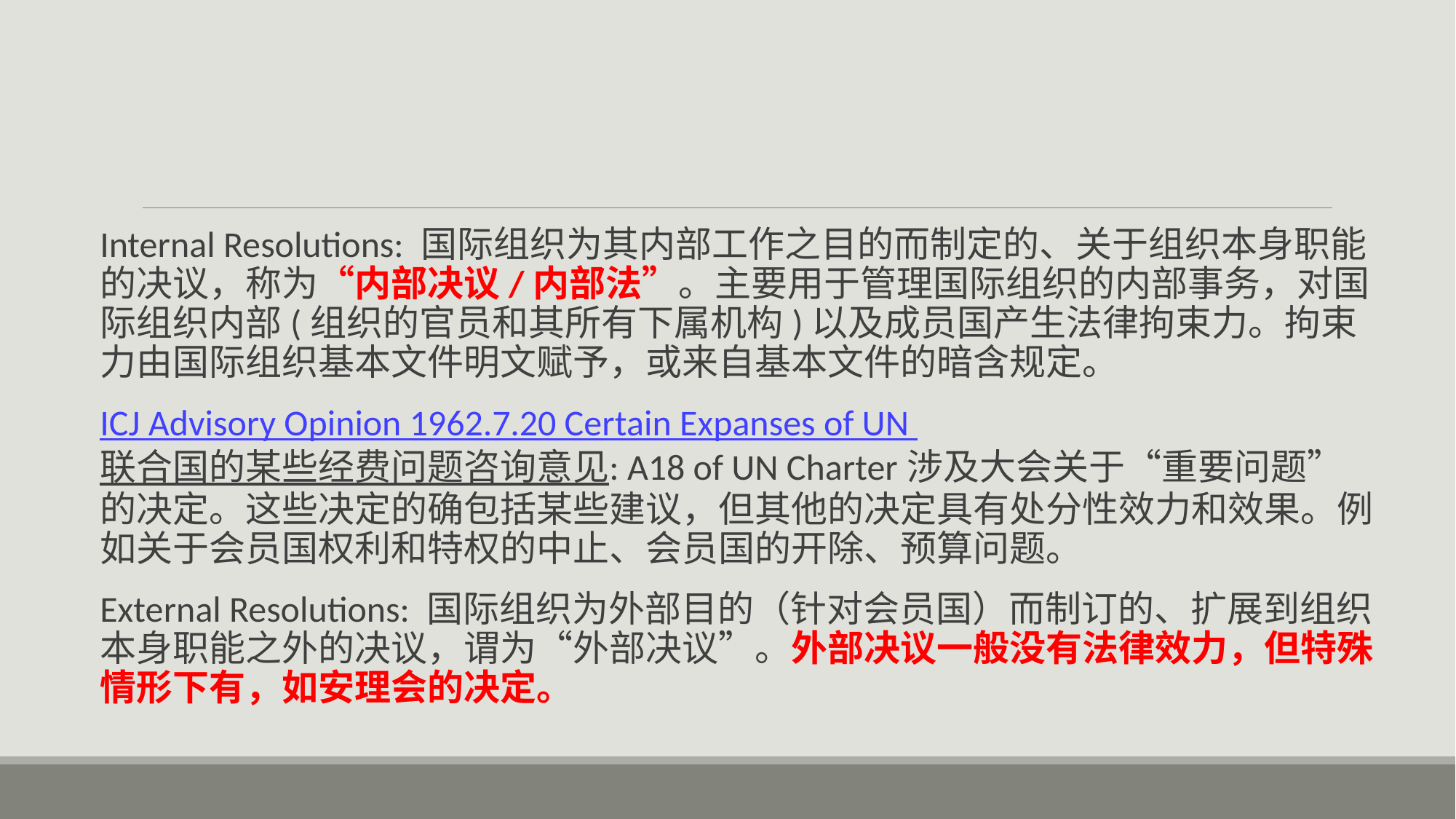

#
Internal Resolutions: 国际组织为其内部工作之目的而制定的、关于组织本身职能的决议，称为“内部决议/内部法”。主要用于管理国际组织的内部事务，对国际组织内部(组织的官员和其所有下属机构)以及成员国产生法律拘束力。拘束力由国际组织基本文件明文赋予，或来自基本文件的暗含规定。
ICJ Advisory Opinion 1962.7.20 Certain Expanses of UN 联合国的某些经费问题咨询意见: A18 of UN Charter涉及大会关于“重要问题”的决定。这些决定的确包括某些建议，但其他的决定具有处分性效力和效果。例如关于会员国权利和特权的中止、会员国的开除、预算问题。
External Resolutions: 国际组织为外部目的（针对会员国）而制订的、扩展到组织本身职能之外的决议，谓为“外部决议”。外部决议一般没有法律效力，但特殊情形下有，如安理会的决定。